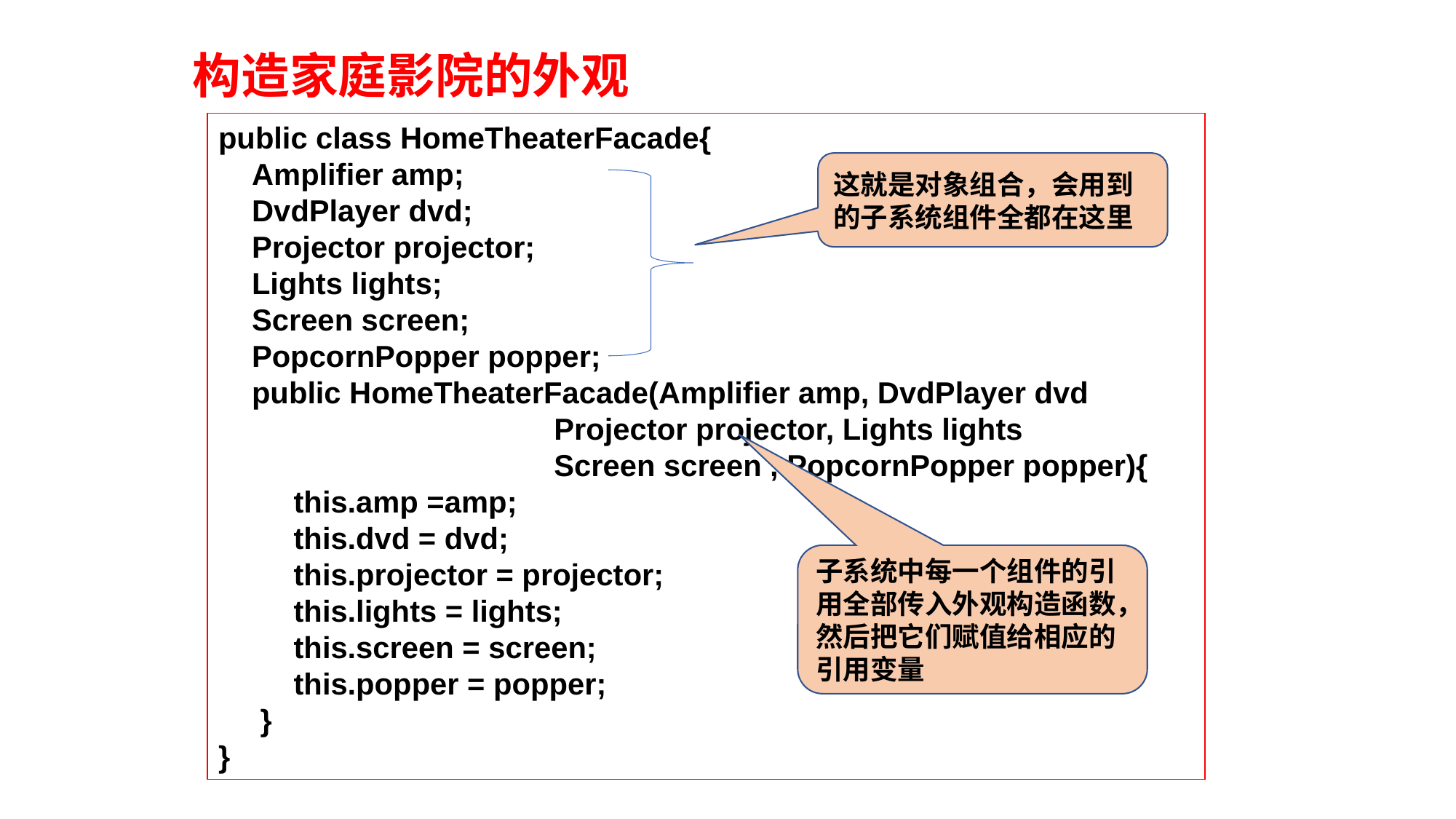

构造家庭影院的外观
public class HomeTheaterFacade{
    Amplifier amp;
    DvdPlayer dvd;
    Projector projector;
    Lights lights;
    Screen screen;
    PopcornPopper popper;
    public HomeTheaterFacade(Amplifier amp, DvdPlayer dvd
			 Projector projector, Lights lights
			 Screen screen , PopcornPopper popper){
         this.amp =amp;
         this.dvd = dvd;
         this.projector = projector;
         this.lights = lights;
         this.screen = screen;
         this.popper = popper;
     }
}
这就是对象组合，会用到的子系统组件全都在这里

子系统中每一个组件的引用全部传入外观构造函数，然后把它们赋值给相应的引用变量
203